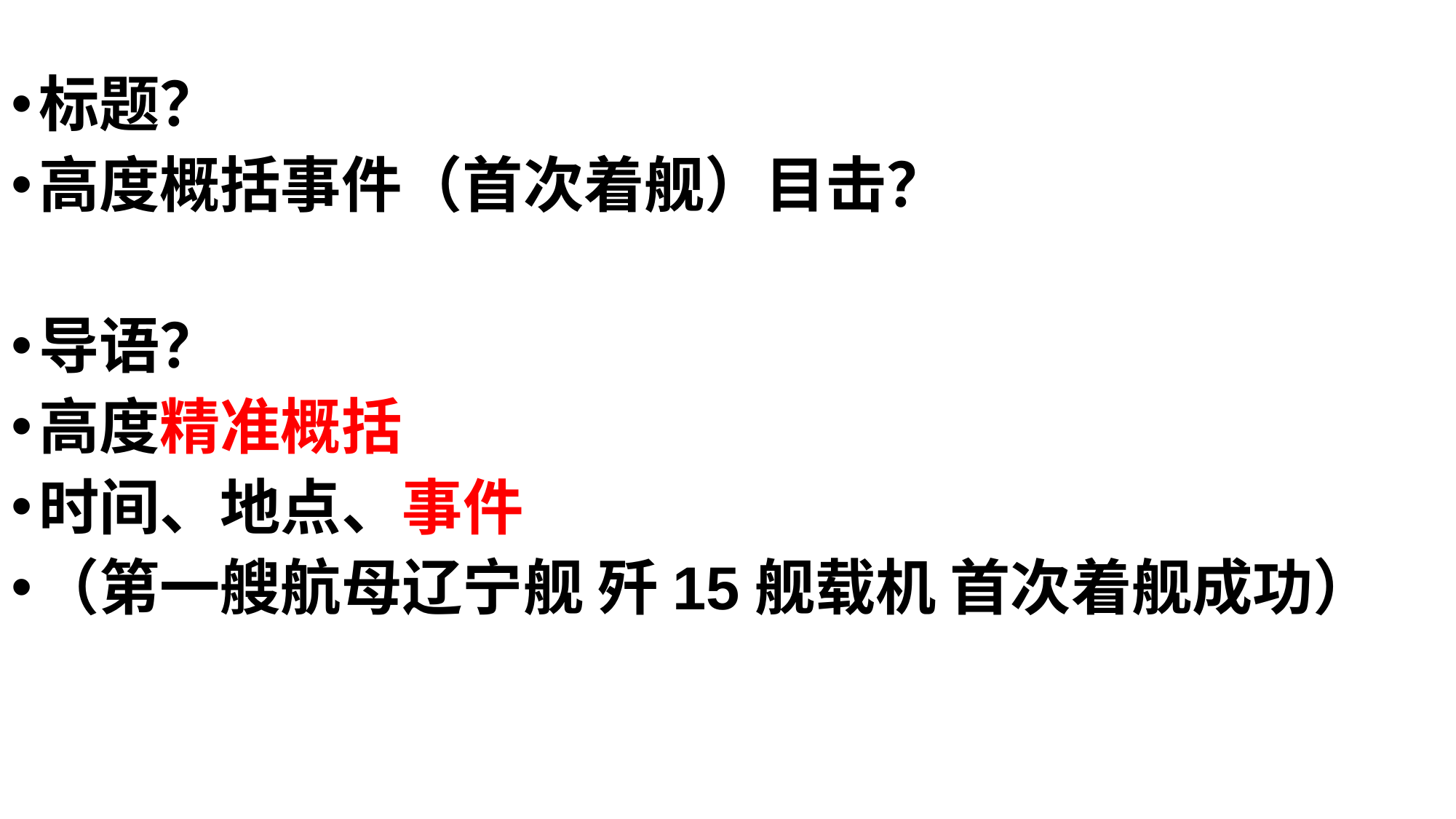

#
标题？
高度概括事件（首次着舰）目击？

导语？
高度精准概括
时间、地点、事件
（第一艘航母辽宁舰 歼15舰载机 首次着舰成功）